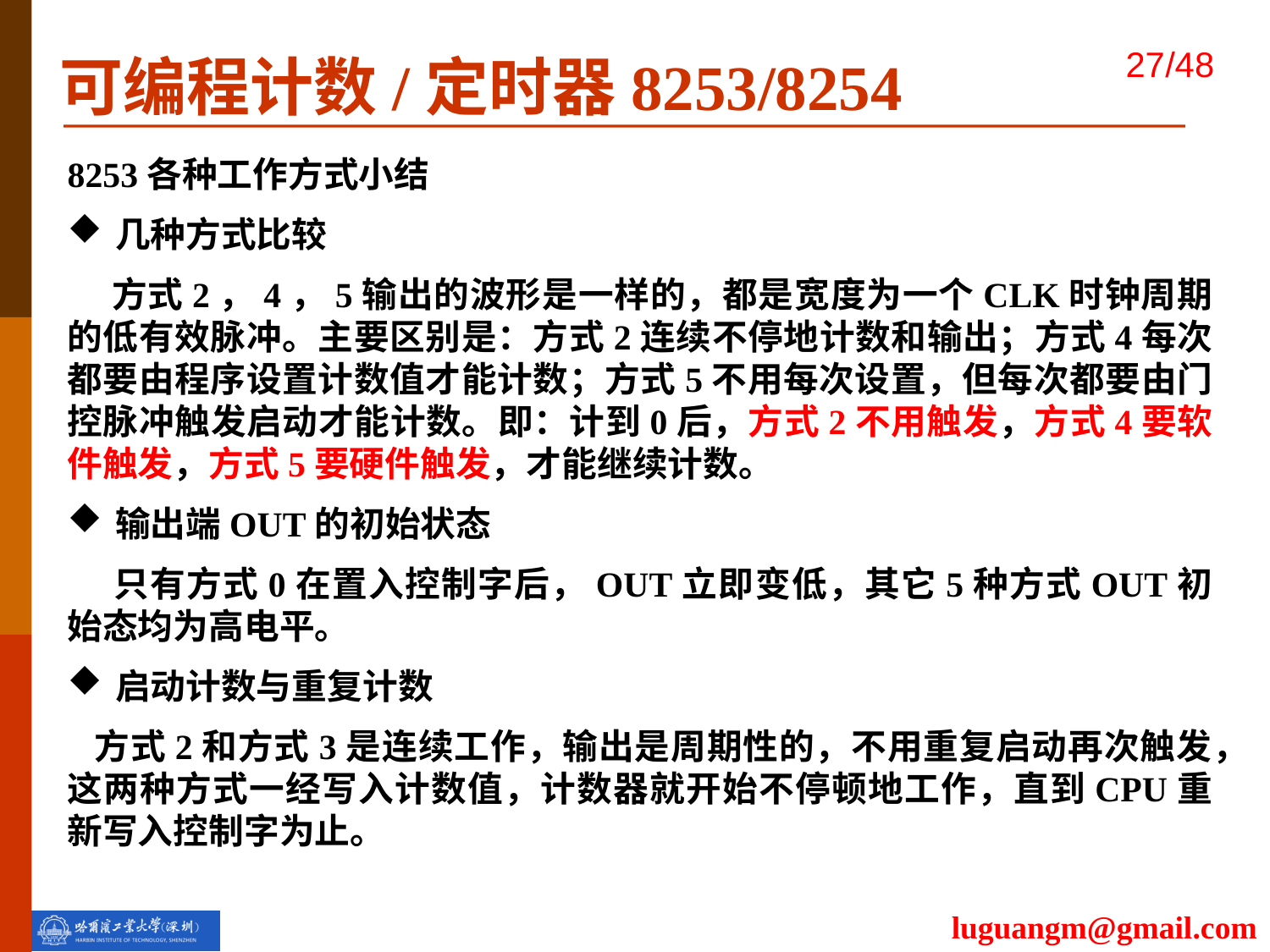

可编程计数/定时器8253/8254
8253各种工作方式小结
几种方式比较
    方式2，4，5输出的波形是一样的，都是宽度为一个CLK时钟周期的低有效脉冲。主要区别是：方式2连续不停地计数和输出；方式4每次都要由程序设置计数值才能计数；方式5不用每次设置，但每次都要由门控脉冲触发启动才能计数。即：计到0后，方式2不用触发，方式4要软件触发，方式5要硬件触发，才能继续计数。
输出端OUT的初始状态
    只有方式0在置入控制字后，OUT立即变低，其它5种方式OUT初始态均为高电平。
启动计数与重复计数
  方式2和方式3是连续工作，输出是周期性的，不用重复启动再次触发，这两种方式一经写入计数值，计数器就开始不停顿地工作，直到CPU重新写入控制字为止。